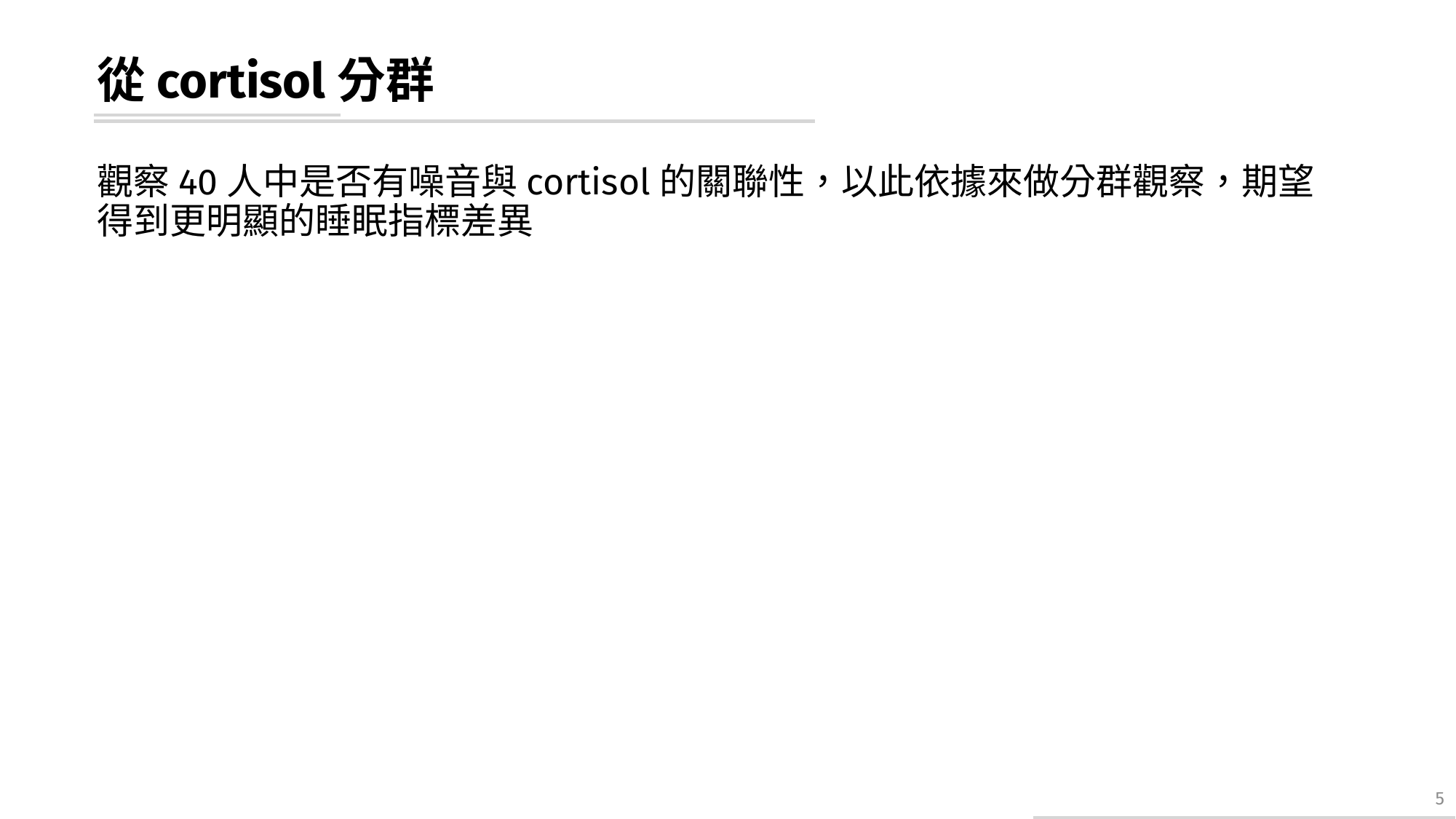

# 從cortisol分群
觀察40人中是否有噪音與cortisol的關聯性，以此依據來做分群觀察，期望得到更明顯的睡眠指標差異
5